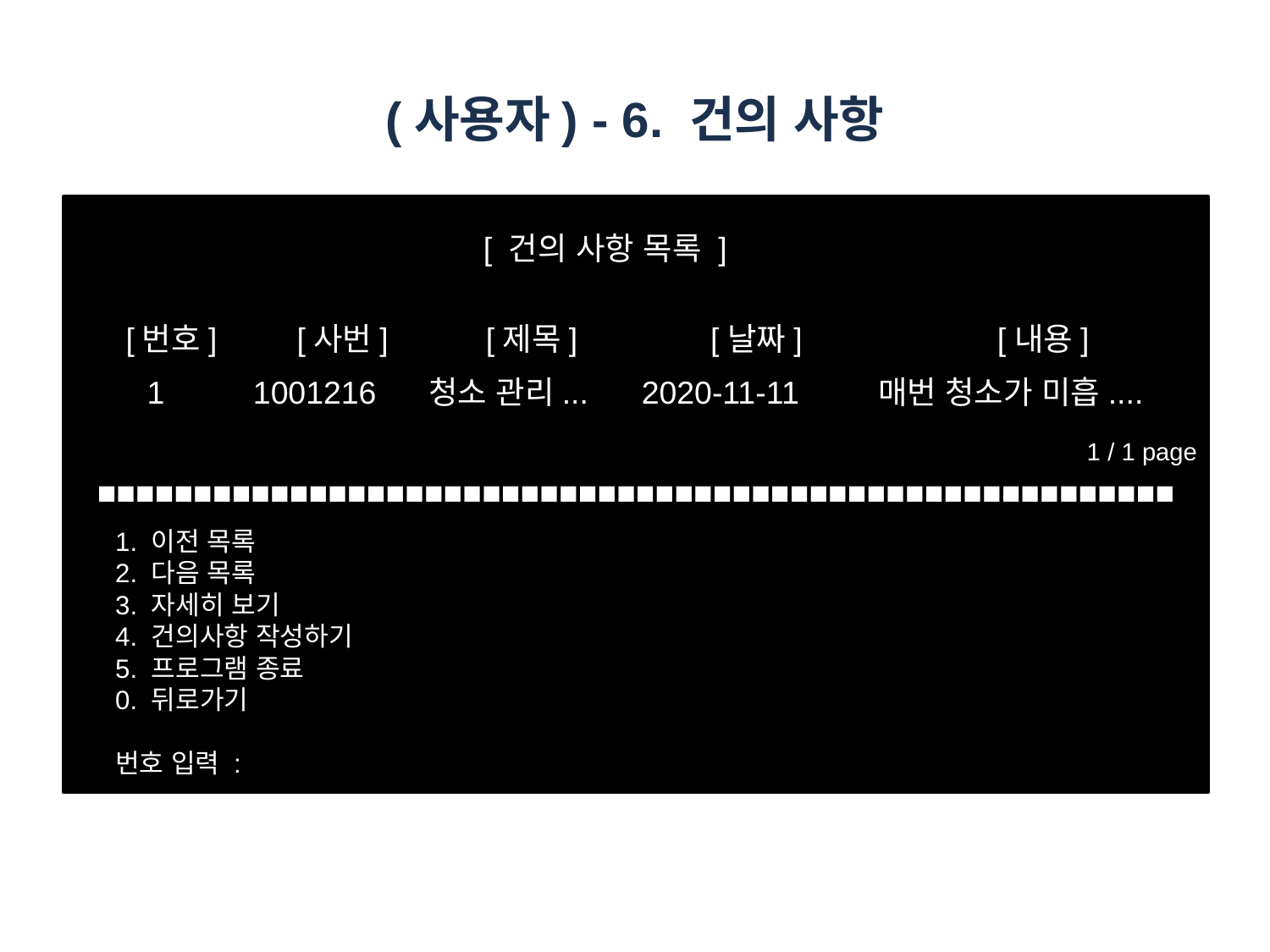

# (사용자) - 6. 건의 사항

[ 건의 사항 목록 ]

[번호]         [사번]           [제목]               [날짜]                      [내용]
1          1001216     청소 관리...      2020-11-11        매번 청소가 미흡....
1 / 1 page
■■■■■■■■■■■■■■■■■■■■■■■■■■■■■■■■■■■■■■■■■■■■■■■■■■■■■■■■
1. 이전 목록
2. 다음 목록
3. 자세히 보기
4. 건의사항 작성하기
5. 프로그램 종료
0. 뒤로가기

번호 입력 :